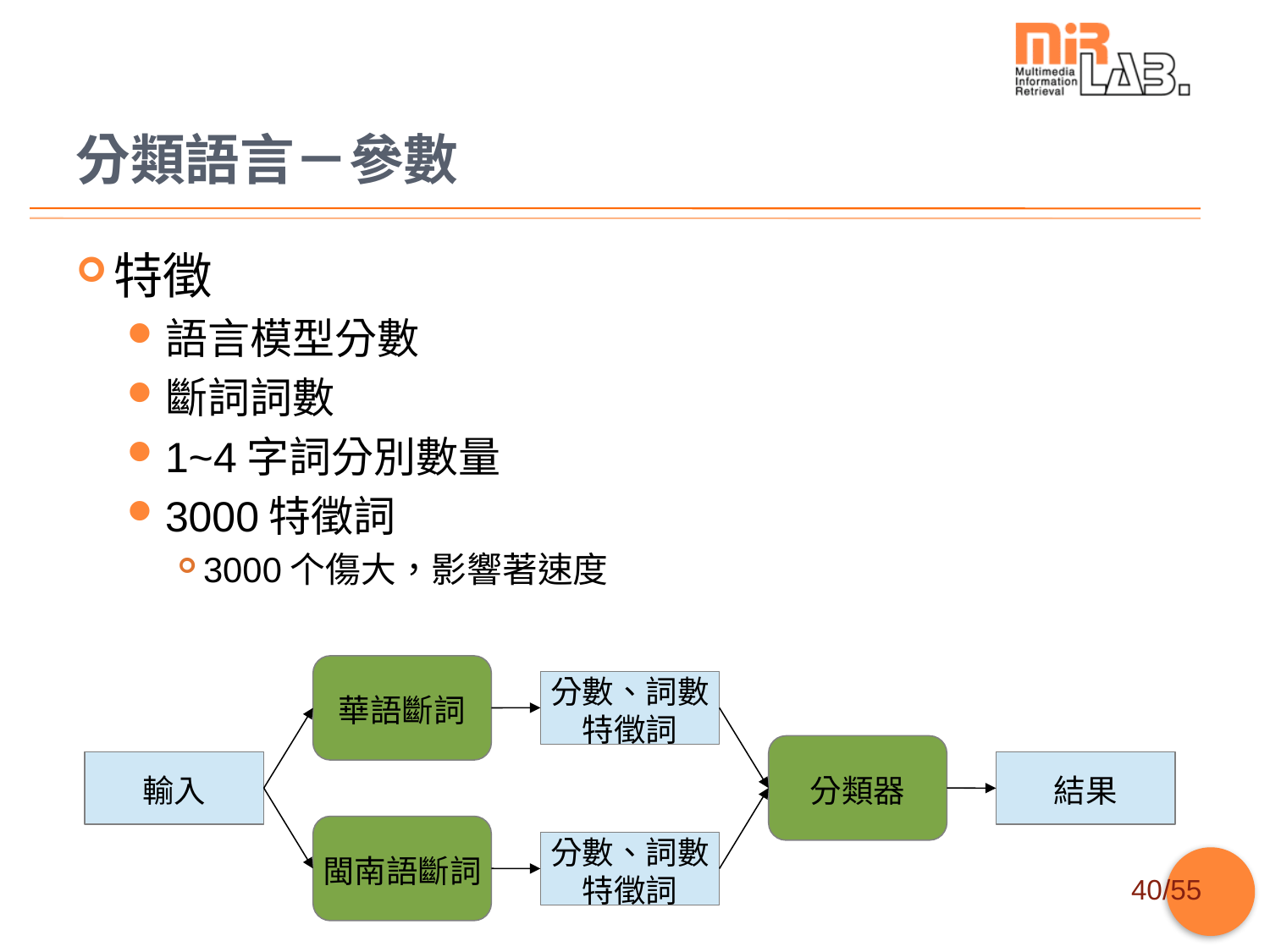

# 分類語言－參數
特徵
語言模型分數
斷詞詞數
1~4字詞分別數量
3000特徵詞
3000个傷大，影響著速度
華語斷詞
分數、詞數
特徵詞
分類器
輸入
結果
閩南語斷詞
分數、詞數
特徵詞